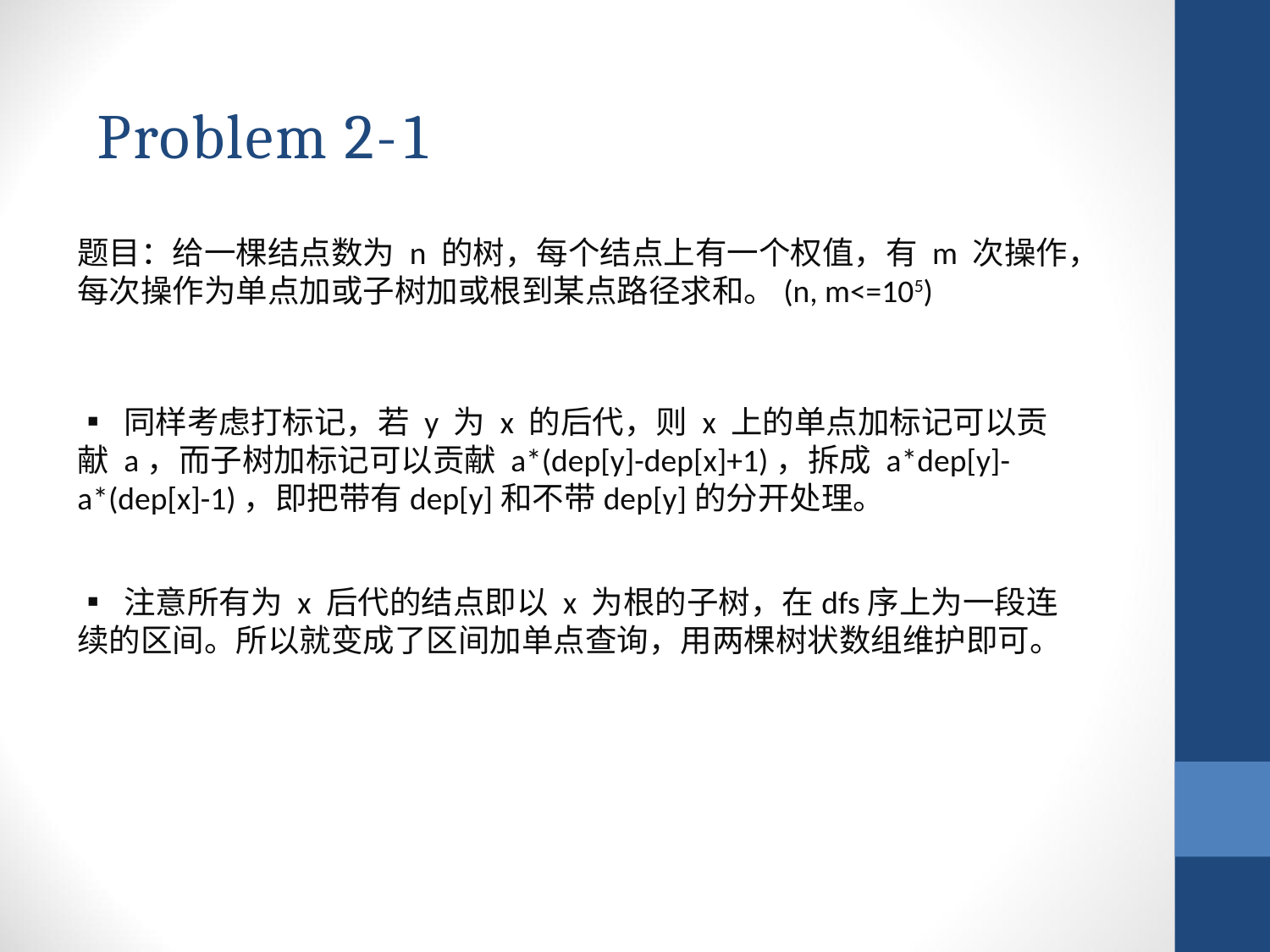

Problem 2-1
题目：给一棵结点数为 n 的树，每个结点上有一个权值，有 m 次操作，每次操作为单点加或子树加或根到某点路径求和。(n, m<=105)
▪ 同样考虑打标记，若 y 为 x 的后代，则 x 上的单点加标记可以贡献 a，而子树加标记可以贡献 a*(dep[y]-dep[x]+1)，拆成 a*dep[y]-a*(dep[x]-1)，即把带有dep[y]和不带dep[y]的分开处理。
▪ 注意所有为 x 后代的结点即以 x 为根的子树，在dfs序上为一段连续的区间。所以就变成了区间加单点查询，用两棵树状数组维护即可。